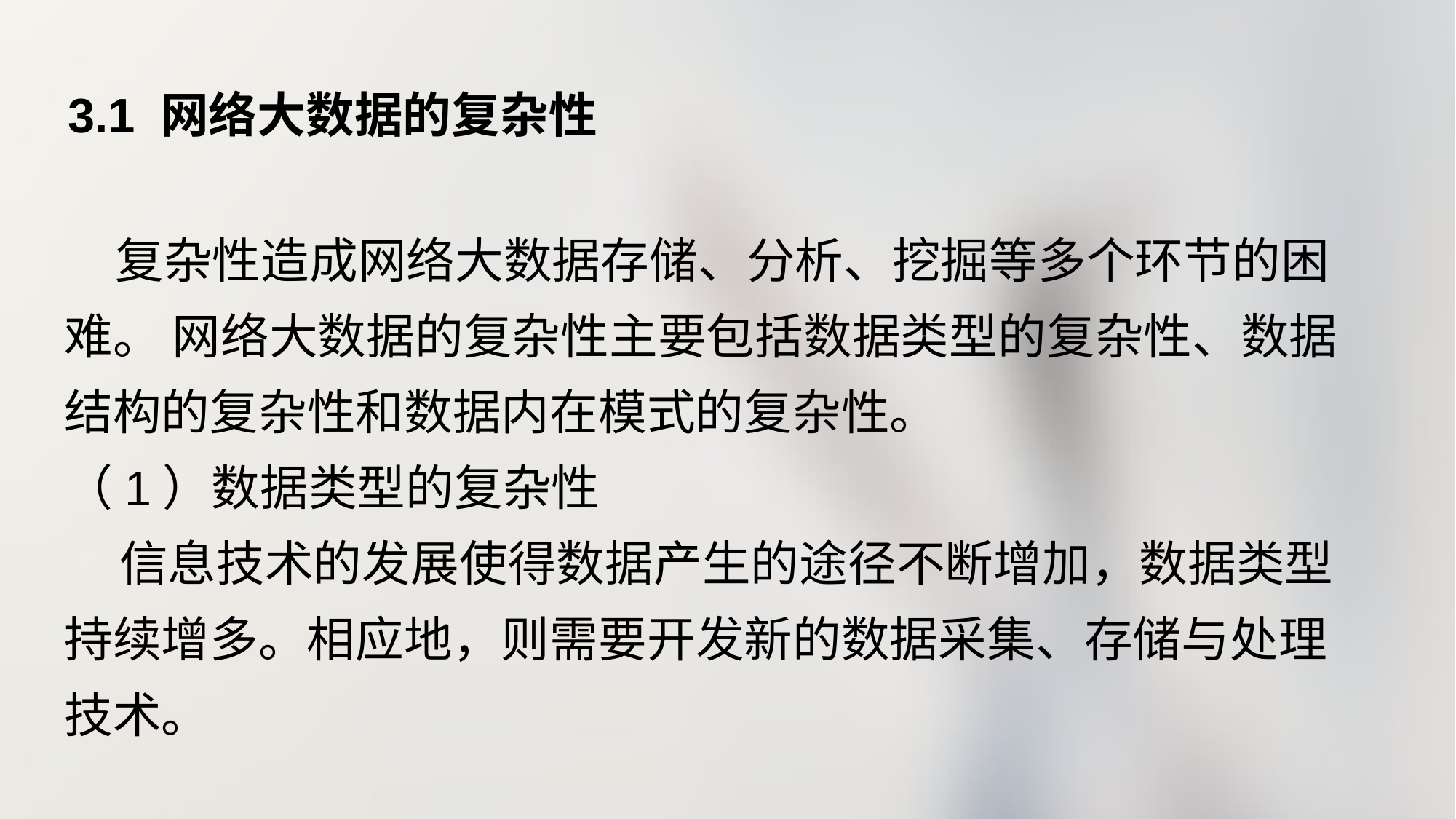

3.1 网络大数据的复杂性
     复杂性造成网络大数据存储、分析、挖掘等多个环节的困难。 网络大数据的复杂性主要包括数据类型的复杂性、数据结构的复杂性和数据内在模式的复杂性。
（1）数据类型的复杂性
    信息技术的发展使得数据产生的途径不断增加，数据类型持续增多。相应地，则需要开发新的数据采集、存储与处理技术。